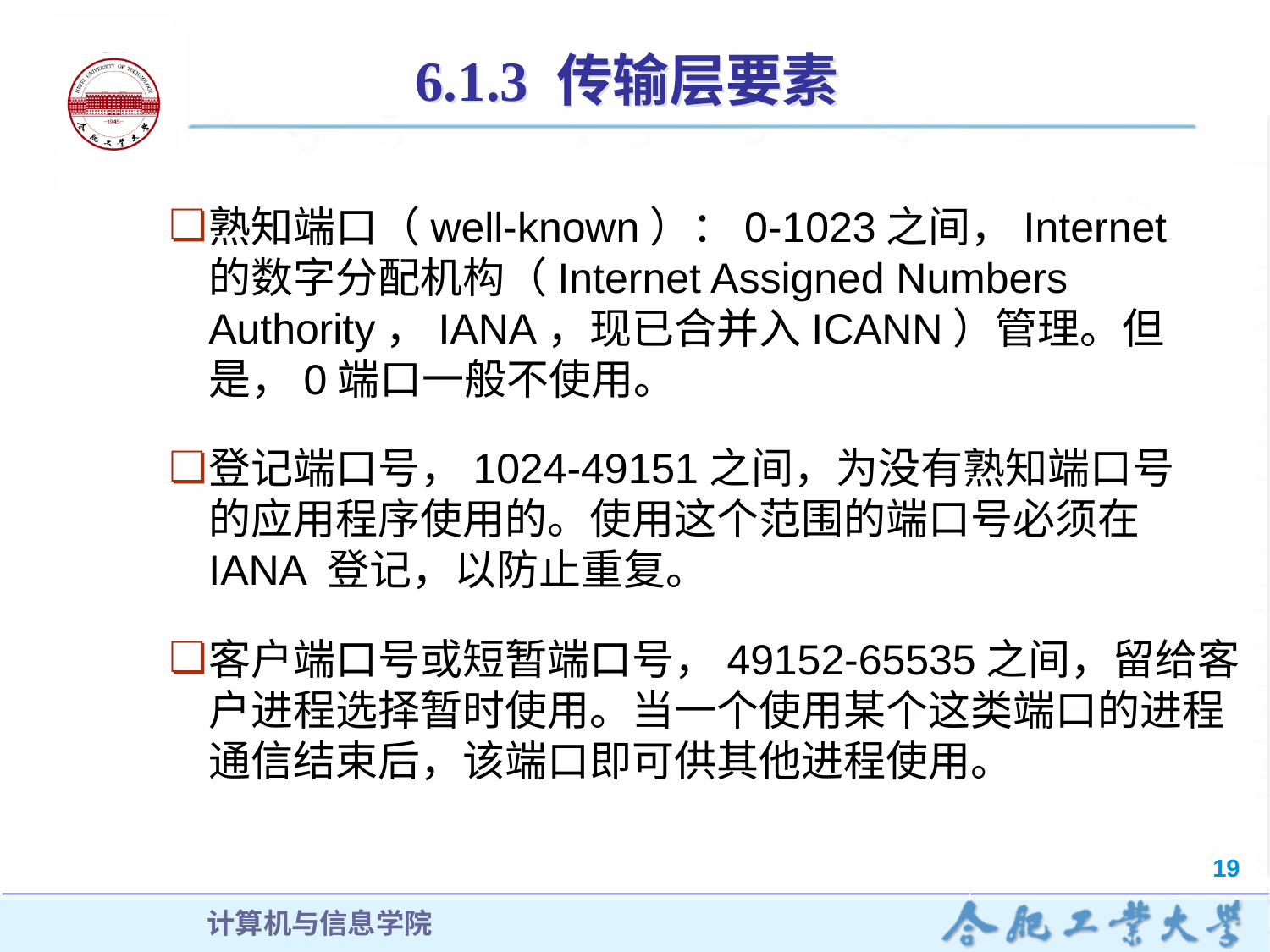

# 6.1.3 传输层要素
熟知端口（well-known）：0-1023之间，Internet的数字分配机构（Internet Assigned Numbers Authority，IANA，现已合并入ICANN）管理。但是，0端口一般不使用。
登记端口号，1024-49151之间，为没有熟知端口号的应用程序使用的。使用这个范围的端口号必须在 IANA 登记，以防止重复。
客户端口号或短暂端口号，49152-65535之间，留给客户进程选择暂时使用。当一个使用某个这类端口的进程通信结束后，该端口即可供其他进程使用。